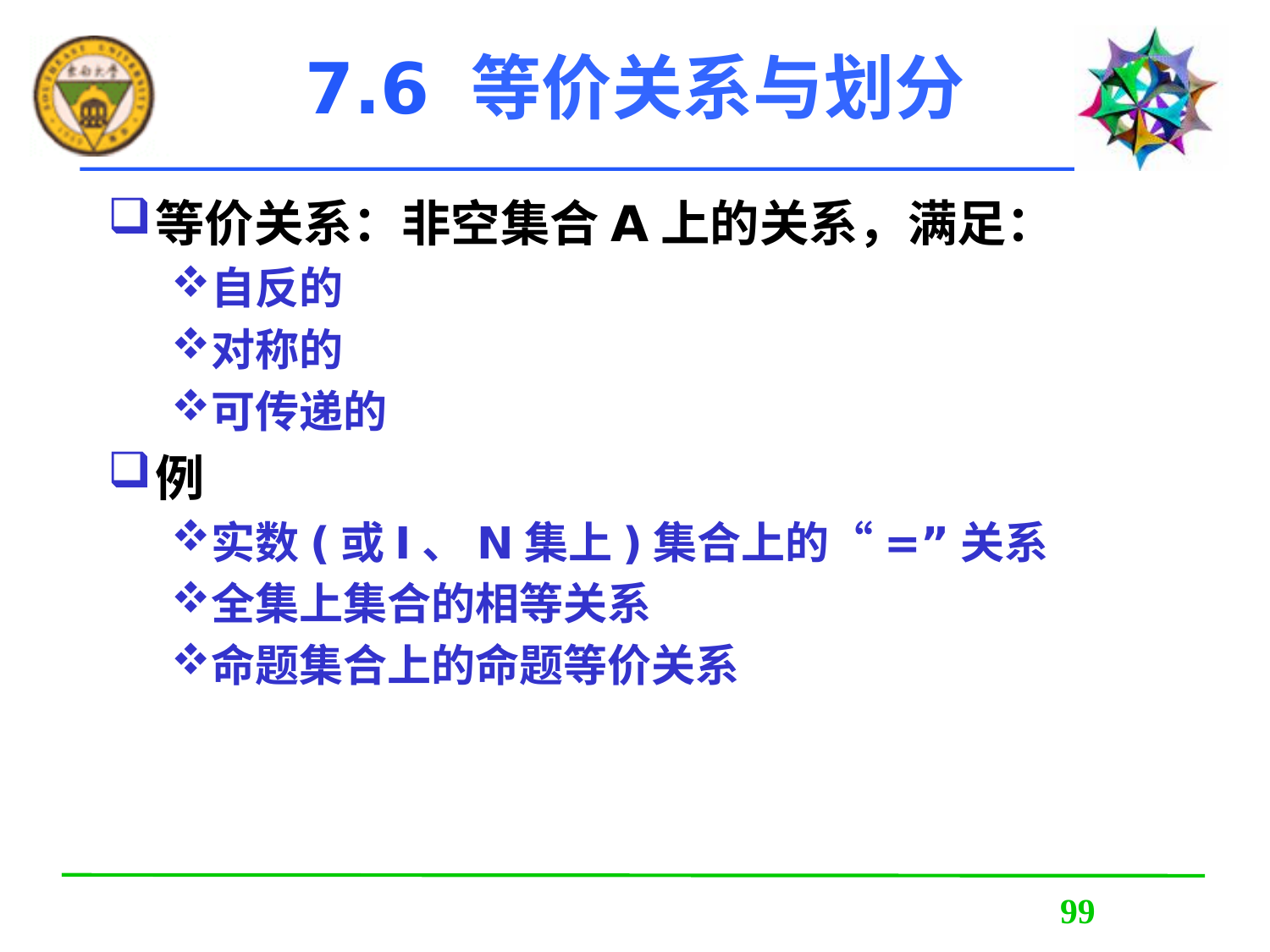

# 7.6 等价关系与划分
等价关系：非空集合A上的关系，满足：
自反的
对称的
可传递的
例
实数(或I、N集上)集合上的“=”关系
全集上集合的相等关系
命题集合上的命题等价关系